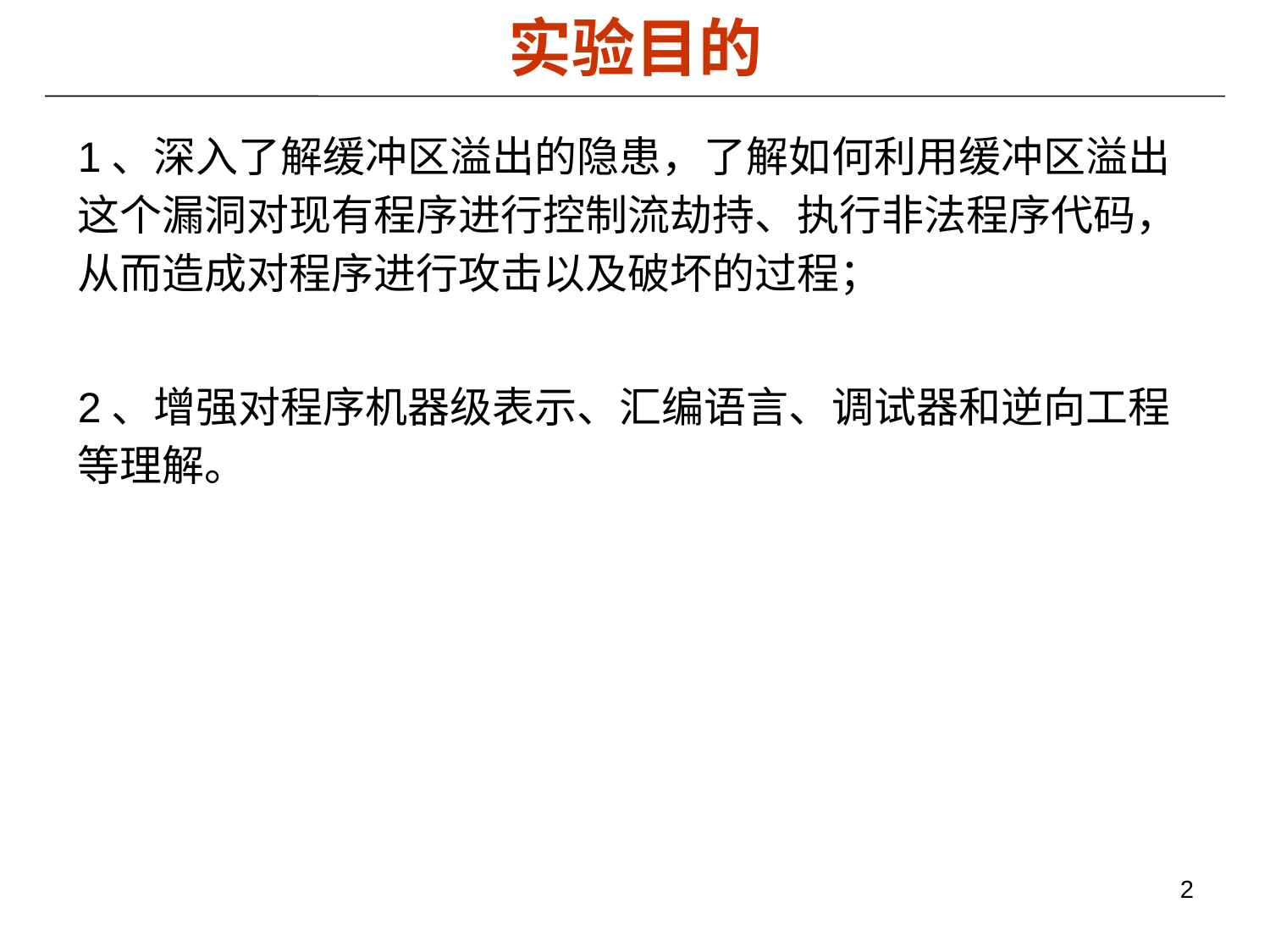

# 实验目的
1、深入了解缓冲区溢出的隐患，了解如何利用缓冲区溢出这个漏洞对现有程序进行控制流劫持、执行非法程序代码，从而造成对程序进行攻击以及破坏的过程；

2、增强对程序机器级表示、汇编语言、调试器和逆向工程等理解。

2